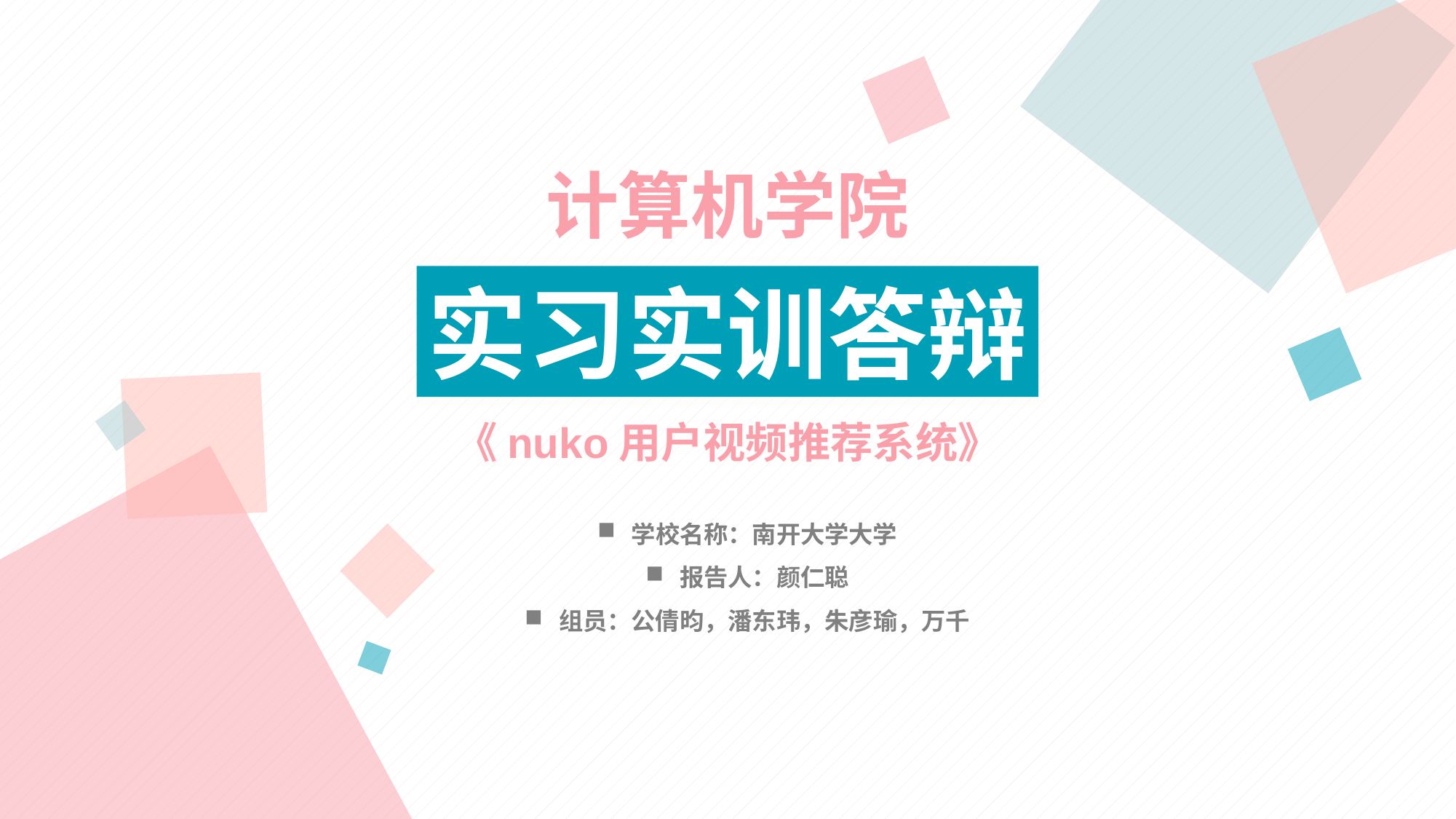

计算机学院
实习实训答辩
《nuko用户视频推荐系统》
学校名称：南开大学大学
报告人：颜仁聪
组员：公倩昀，潘东玮，朱彦瑜，万千